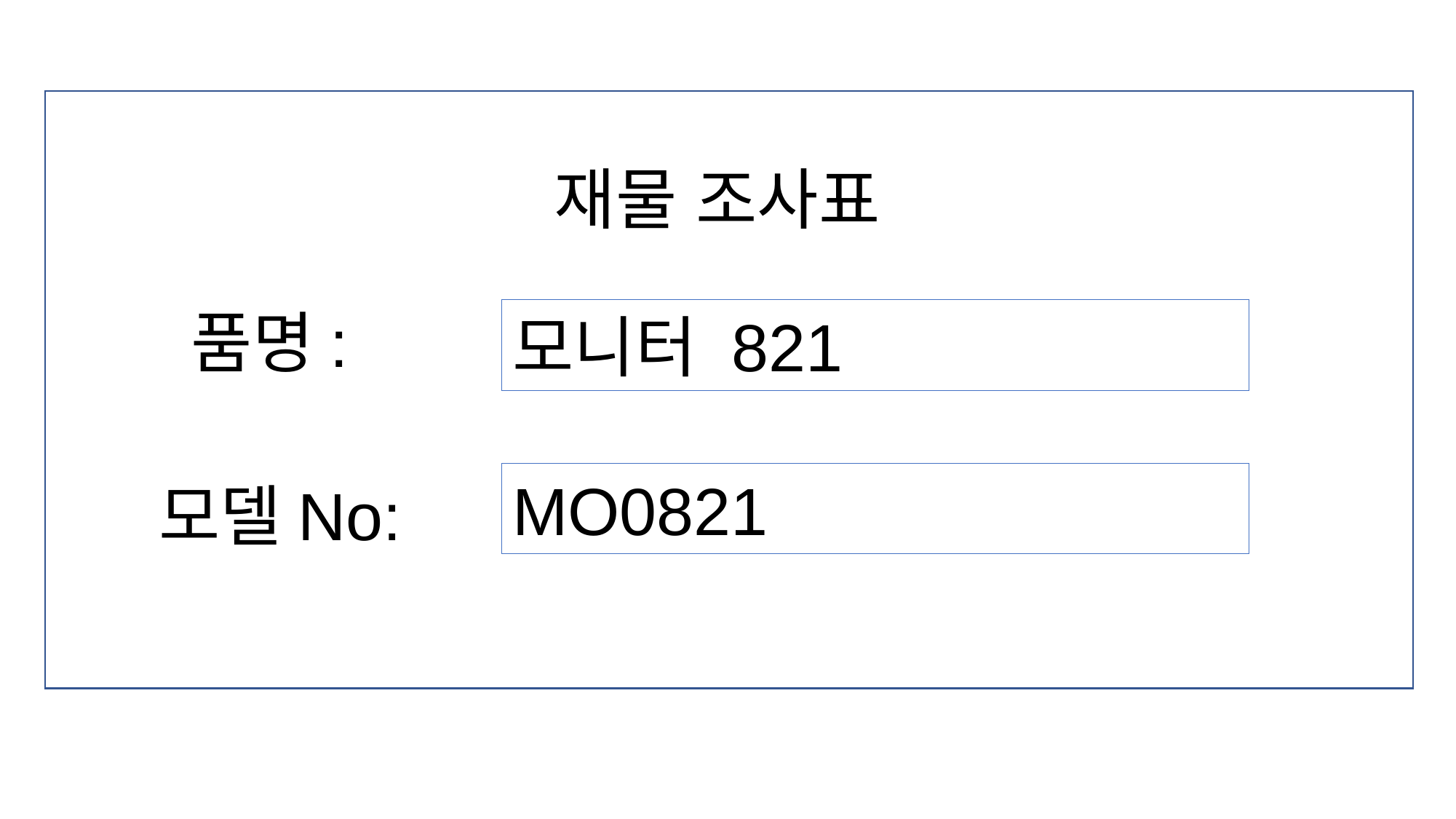

재물 조사표
품명:
모니터 821
MO0821
모델No: